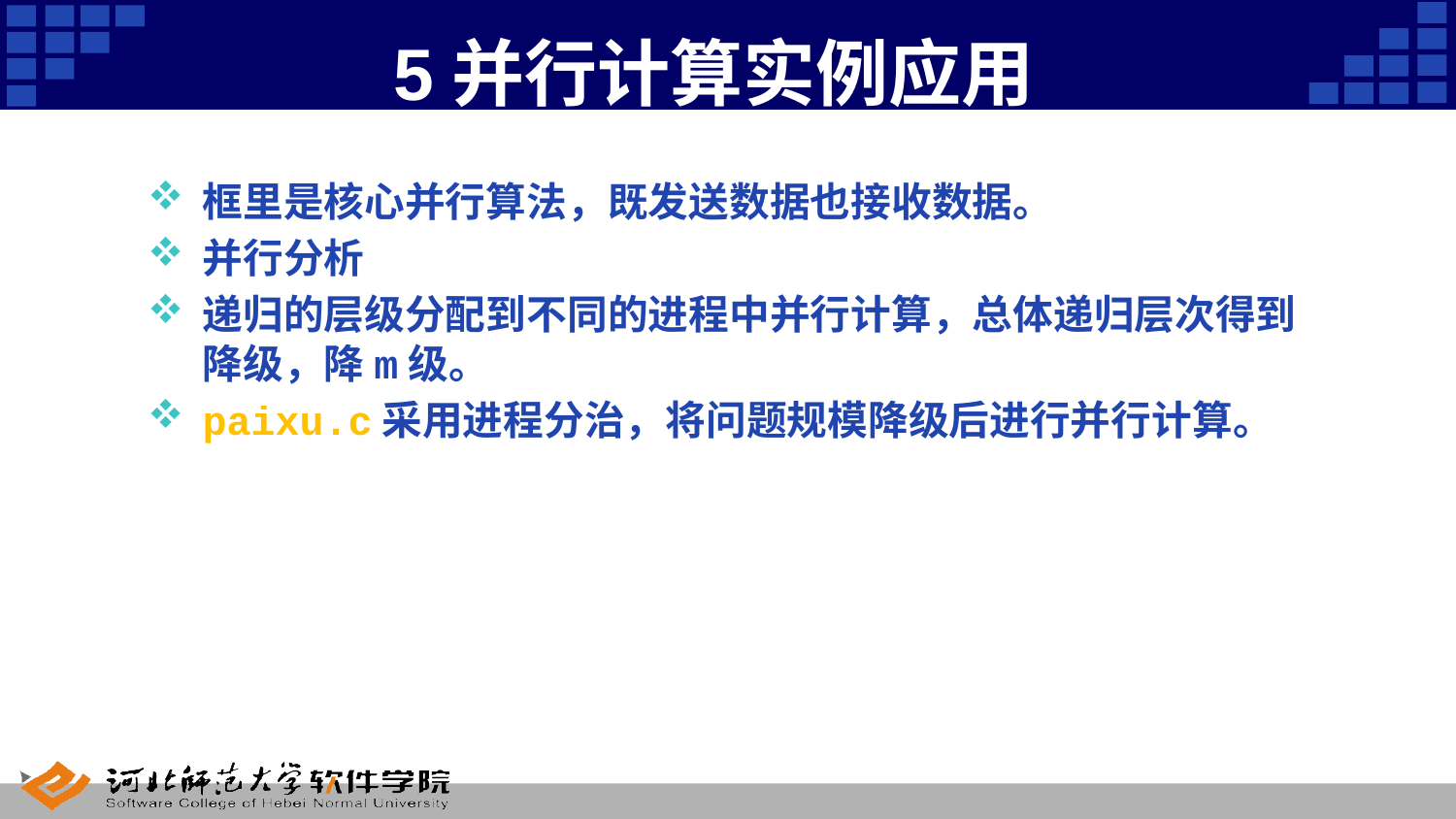

# 5并行计算实例应用
框里是核心并行算法，既发送数据也接收数据。
并行分析
递归的层级分配到不同的进程中并行计算，总体递归层次得到降级，降m级。
paixu.c采用进程分治，将问题规模降级后进行并行计算。